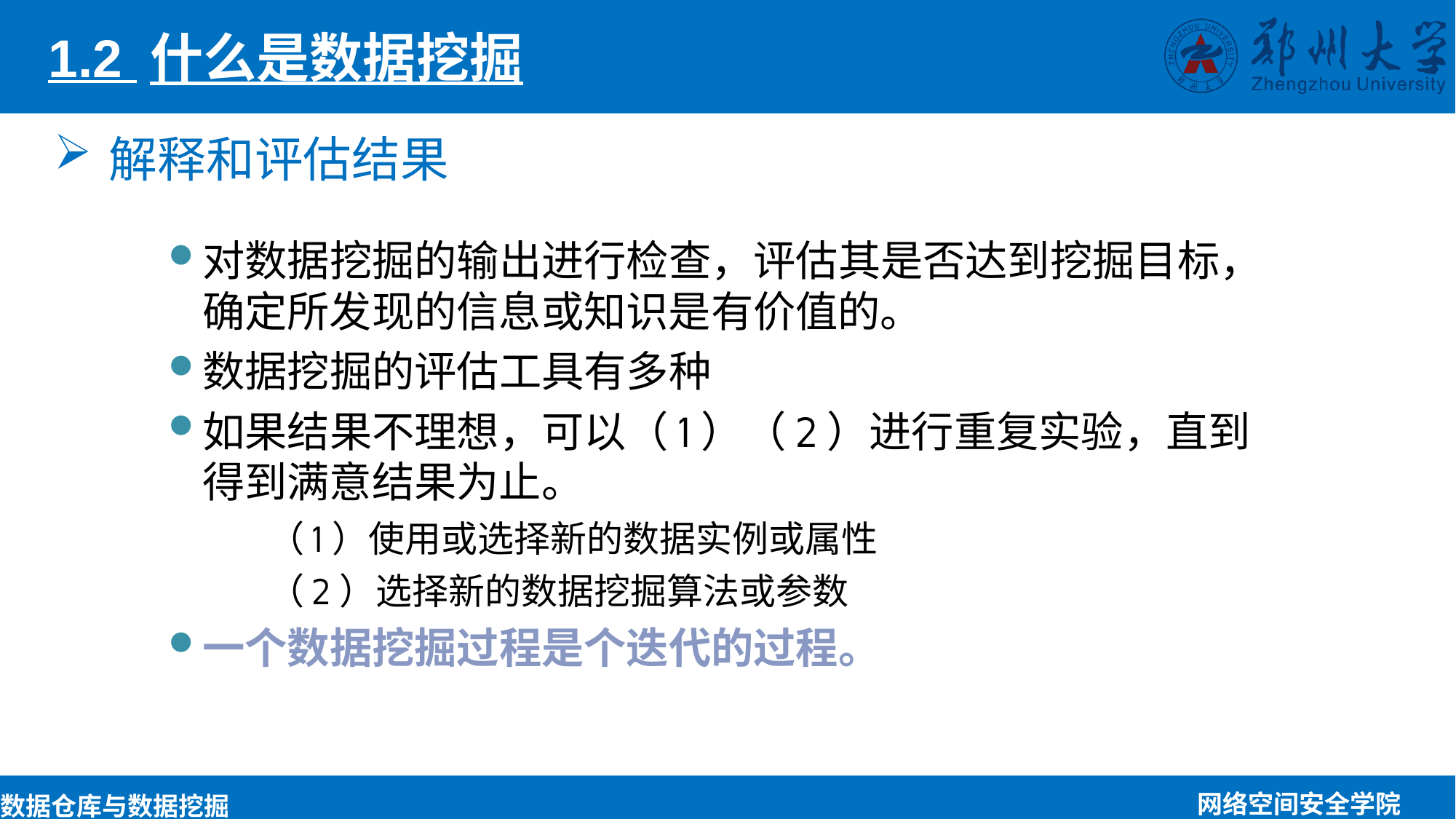

1.2 什么是数据挖掘
解释和评估结果
对数据挖掘的输出进行检查，评估其是否达到挖掘目标，确定所发现的信息或知识是有价值的。
数据挖掘的评估工具有多种
如果结果不理想，可以（1）（2）进行重复实验，直到得到满意结果为止。
	（1）使用或选择新的数据实例或属性
	（2）选择新的数据挖掘算法或参数
一个数据挖掘过程是个迭代的过程。